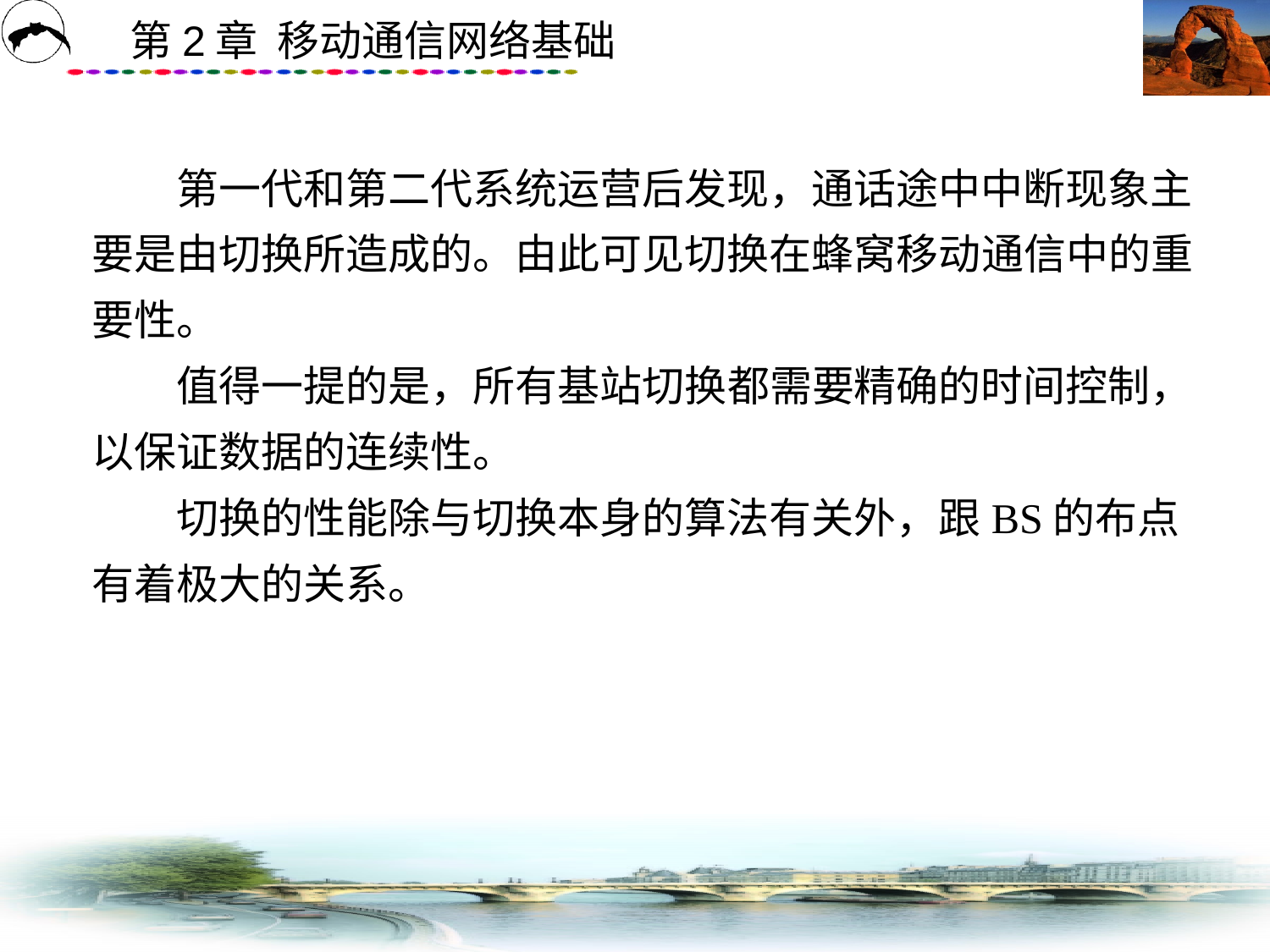

# 第一代和第二代系统运营后发现，通话途中中断现象主要是由切换所造成的。由此可见切换在蜂窝移动通信中的重要性。 　　值得一提的是，所有基站切换都需要精确的时间控制，以保证数据的连续性。 　　切换的性能除与切换本身的算法有关外，跟BS的布点有着极大的关系。